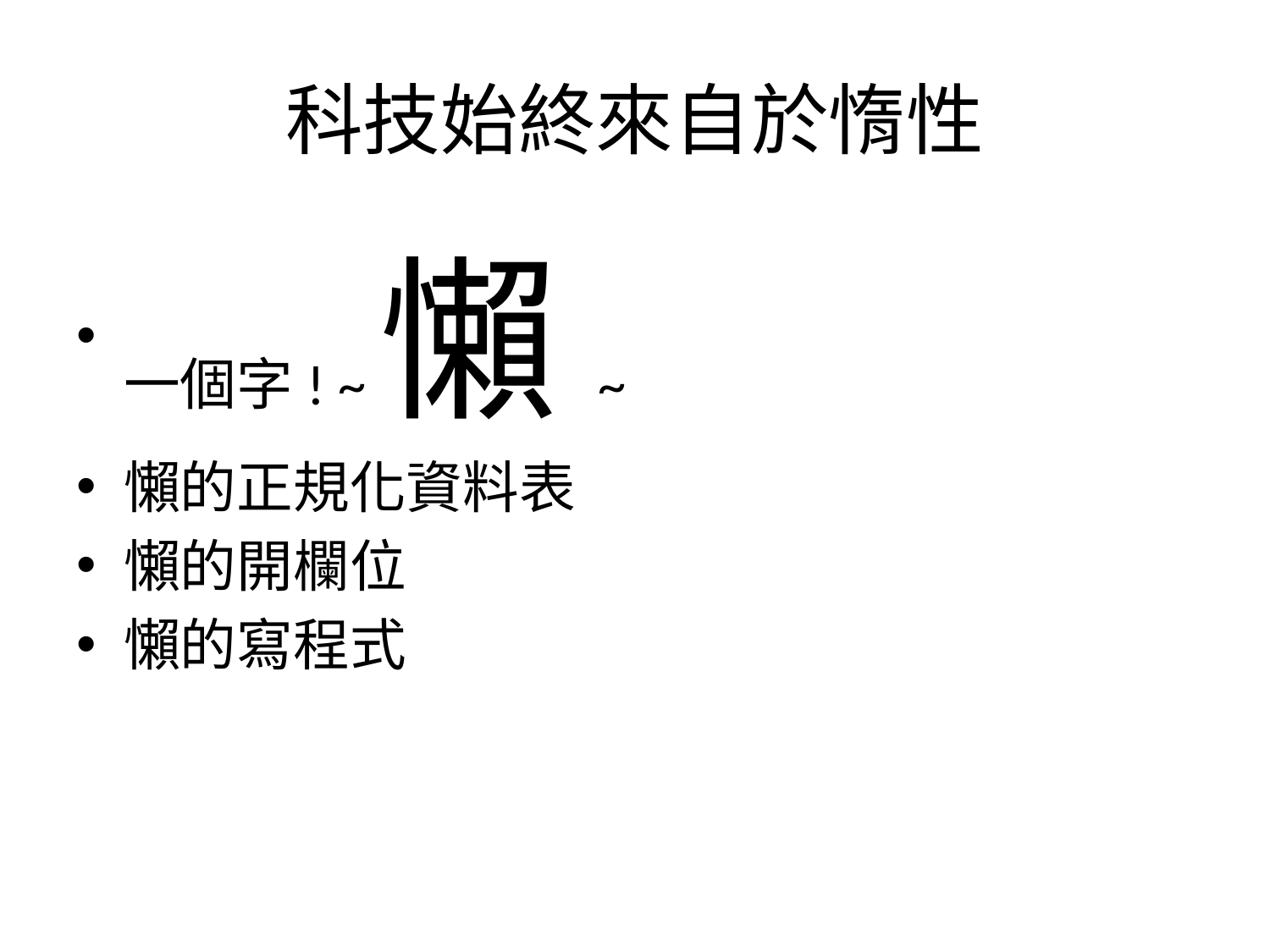

# 科技始終來自於惰性
一個字! ~懶~
懶的正規化資料表
懶的開欄位
懶的寫程式